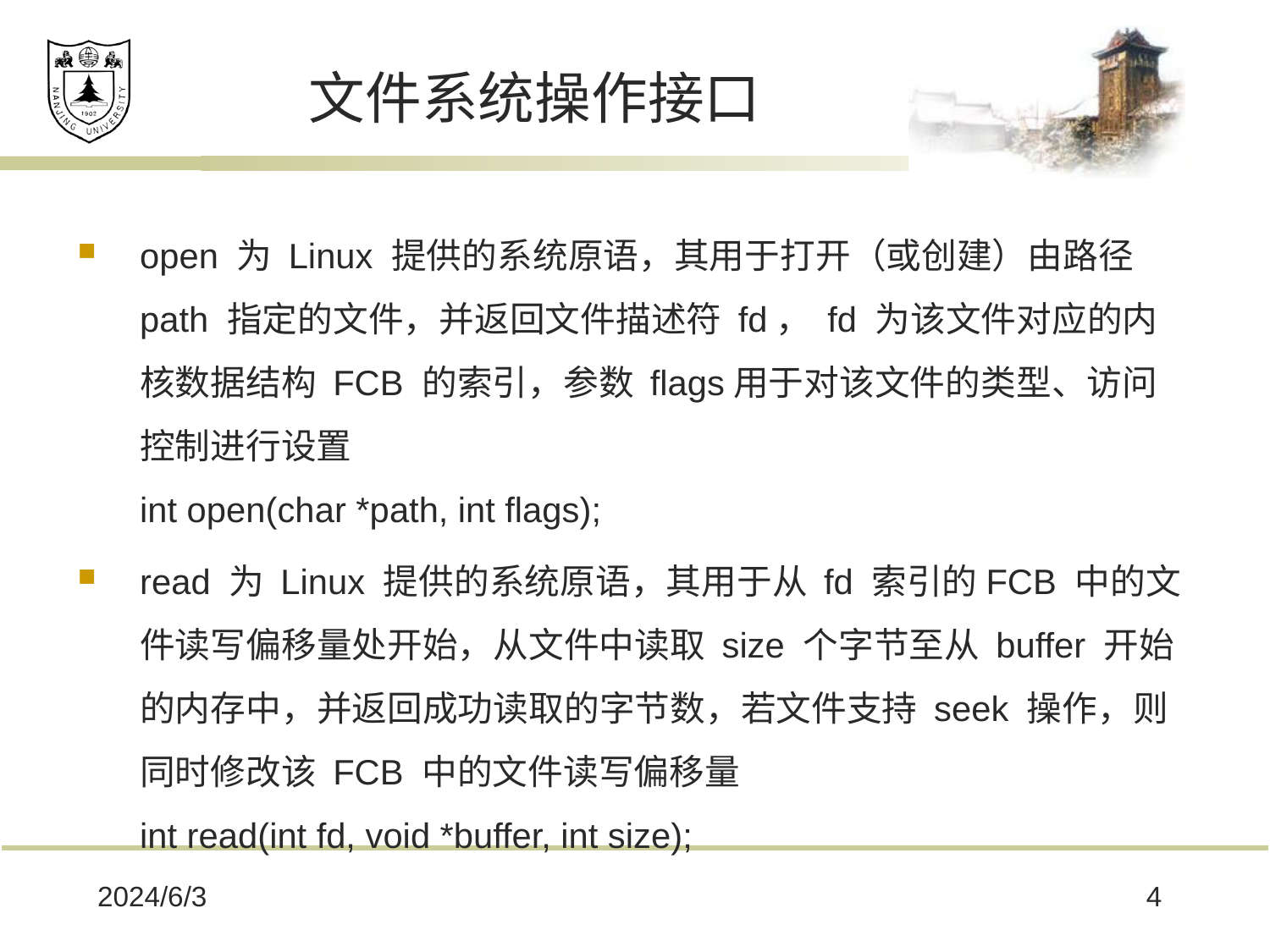

# ⽂件系统操作接⼝
open 为 Linux 提供的系统原语，其⽤于打开（或创建）由路径 path 指定的⽂件，并返回⽂件描述符 fd， fd 为该⽂件对应的内核数据结构 FCB 的索引，参数 flags⽤于对该⽂件的类型、访问控制进⾏设置
int open(char *path, int flags);
read 为 Linux 提供的系统原语，其⽤于从 fd 索引的FCB 中的⽂件读写偏移量处开始，从⽂件中读取 size 个字节⾄从 buffer 开始的内存中，并返回成功读取的字节数，若⽂件⽀持 seek 操作，则同时修改该 FCB 中的⽂件读写偏移量
int read(int fd, void *buffer, int size);
2024/6/3
4